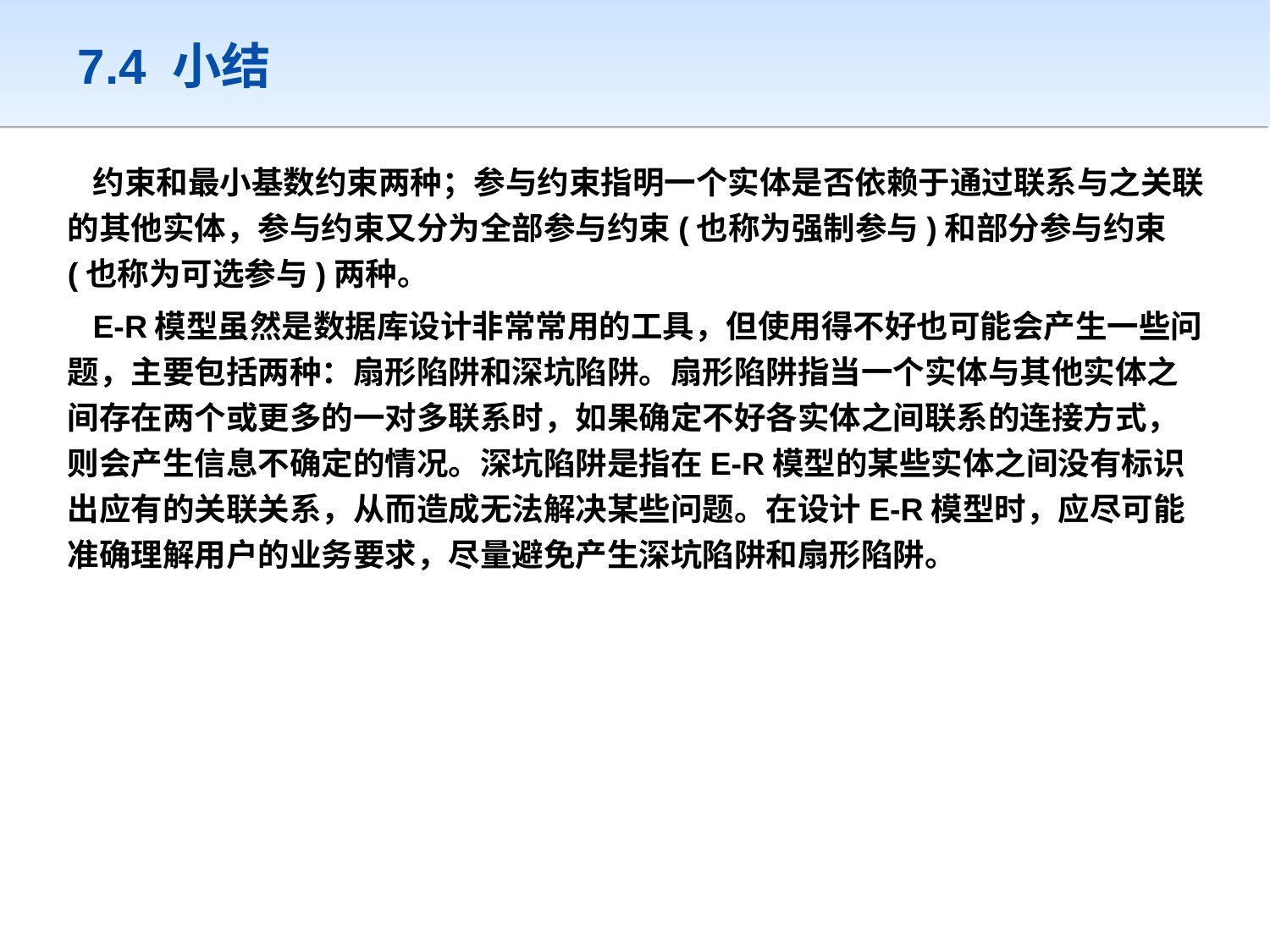

# 7.4 小结
约束和最小基数约束两种；参与约束指明一个实体是否依赖于通过联系与之关联的其他实体，参与约束又分为全部参与约束(也称为强制参与)和部分参与约束(也称为可选参与)两种。
E-R模型虽然是数据库设计非常常用的工具，但使用得不好也可能会产生一些问题，主要包括两种：扇形陷阱和深坑陷阱。扇形陷阱指当一个实体与其他实体之间存在两个或更多的一对多联系时，如果确定不好各实体之间联系的连接方式，则会产生信息不确定的情况。深坑陷阱是指在E-R模型的某些实体之间没有标识出应有的关联关系，从而造成无法解决某些问题。在设计E-R模型时，应尽可能准确理解用户的业务要求，尽量避免产生深坑陷阱和扇形陷阱。